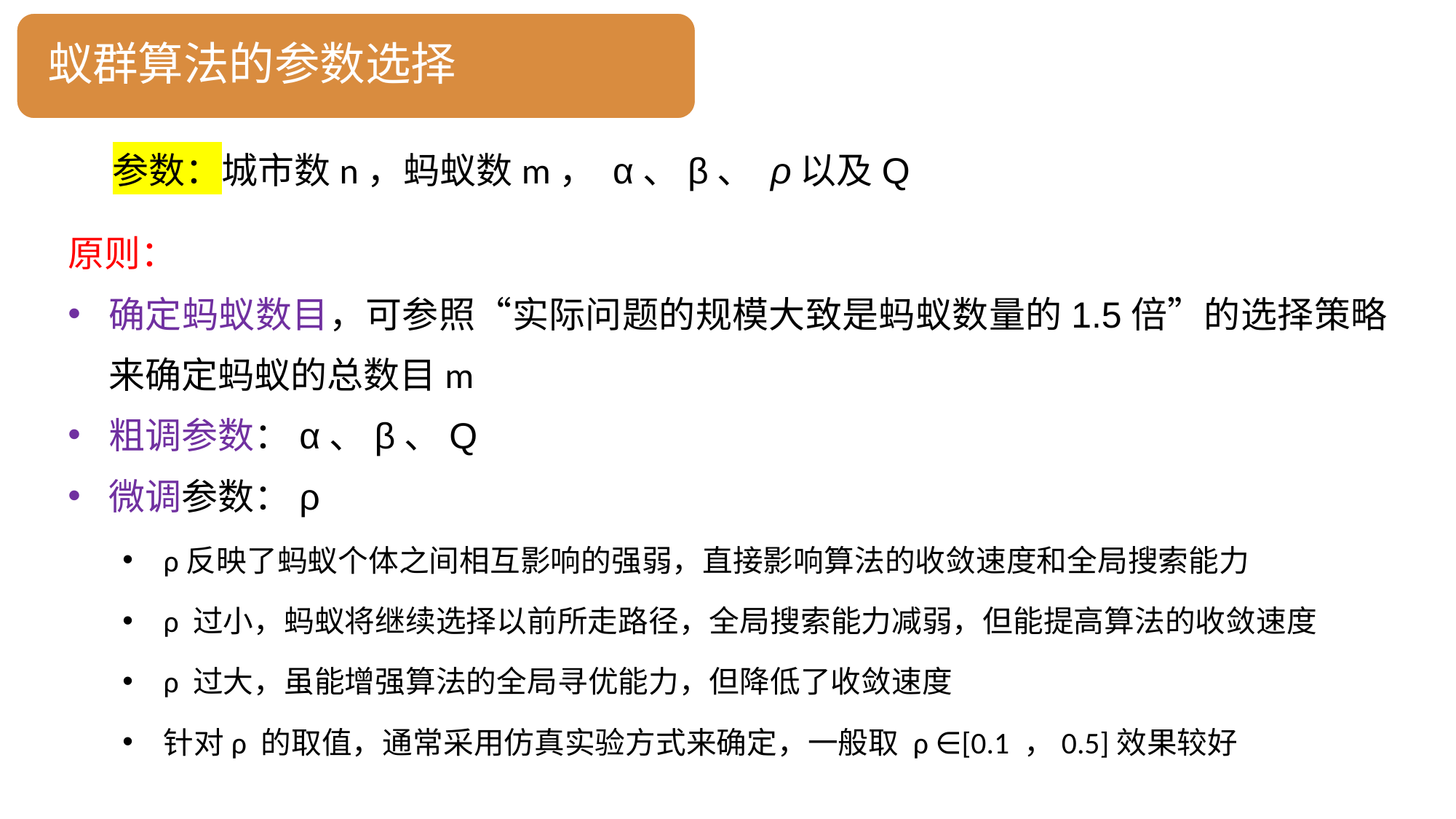

蚁群算法的参数选择
参数：城市数n，蚂蚁数m， α、β、 ρ以及Q

原则：
确定蚂蚁数目，可参照“实际问题的规模大致是蚂蚁数量的1.5倍”的选择策略来确定蚂蚁的总数目m
粗调参数：α、β、Q
微调参数：ρ
ρ反映了蚂蚁个体之间相互影响的强弱，直接影响算法的收敛速度和全局搜索能力
ρ 过小，蚂蚁将继续选择以前所走路径，全局搜索能力减弱，但能提高算法的收敛速度
ρ 过大，虽能增强算法的全局寻优能力，但降低了收敛速度
针对ρ 的取值，通常采用仿真实验方式来确定，一般取 ρ ∈[0.1 ，0.5]效果较好